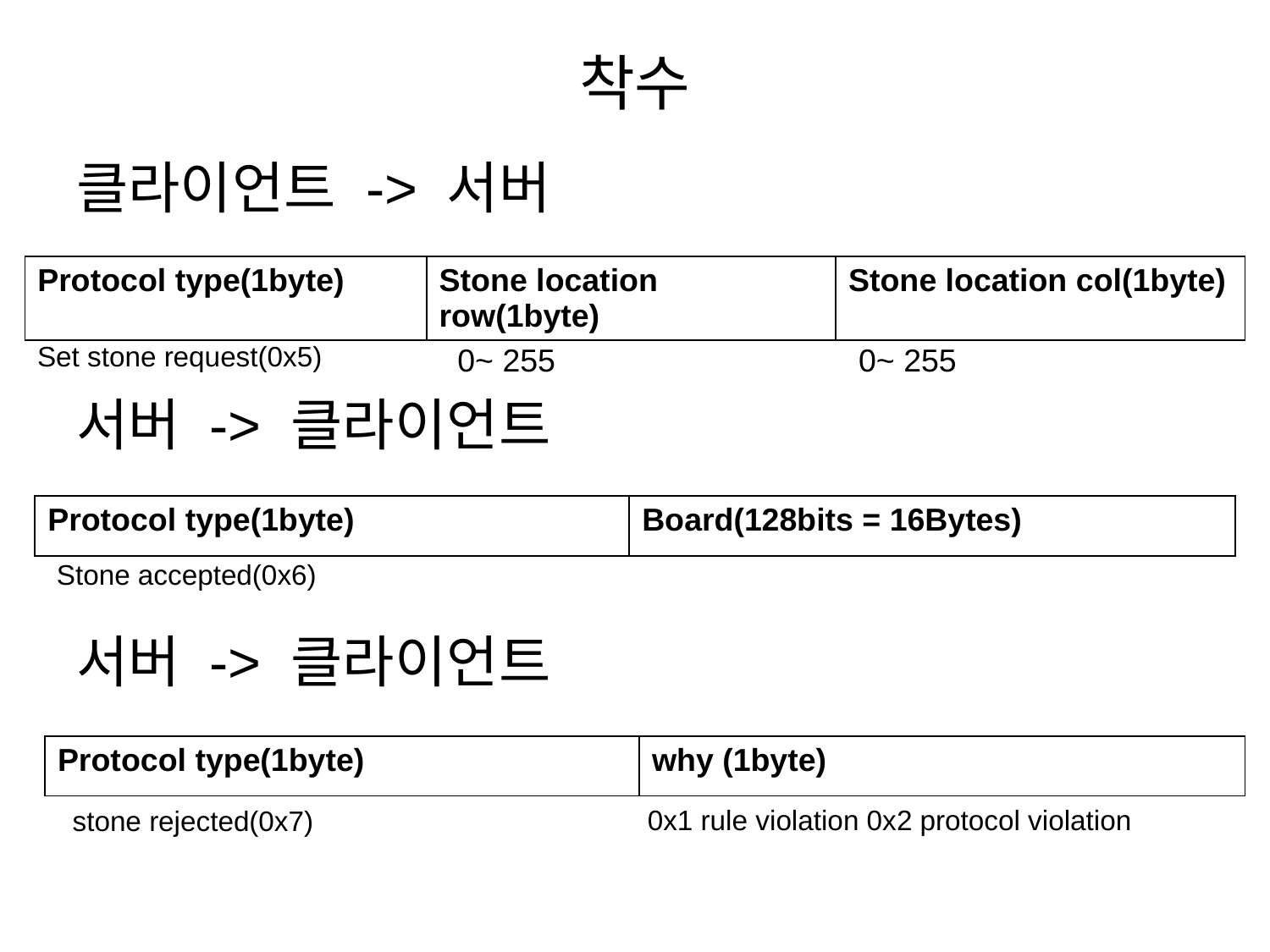

# 착수
클라이언트 -> 서버

서버 -> 클라이언트

서버 -> 클라이언트
| Protocol type(1byte) | Stone location row(1byte) | Stone location col(1byte) |
| --- | --- | --- |
Set stone request(0x5)
0~ 255
0~ 255
| Protocol type(1byte) | Board(128bits = 16Bytes) |
| --- | --- |
Stone accepted(0x6)
| Protocol type(1byte) | why (1byte) |
| --- | --- |
0x1 rule violation 0x2 protocol violation
stone rejected(0x7)